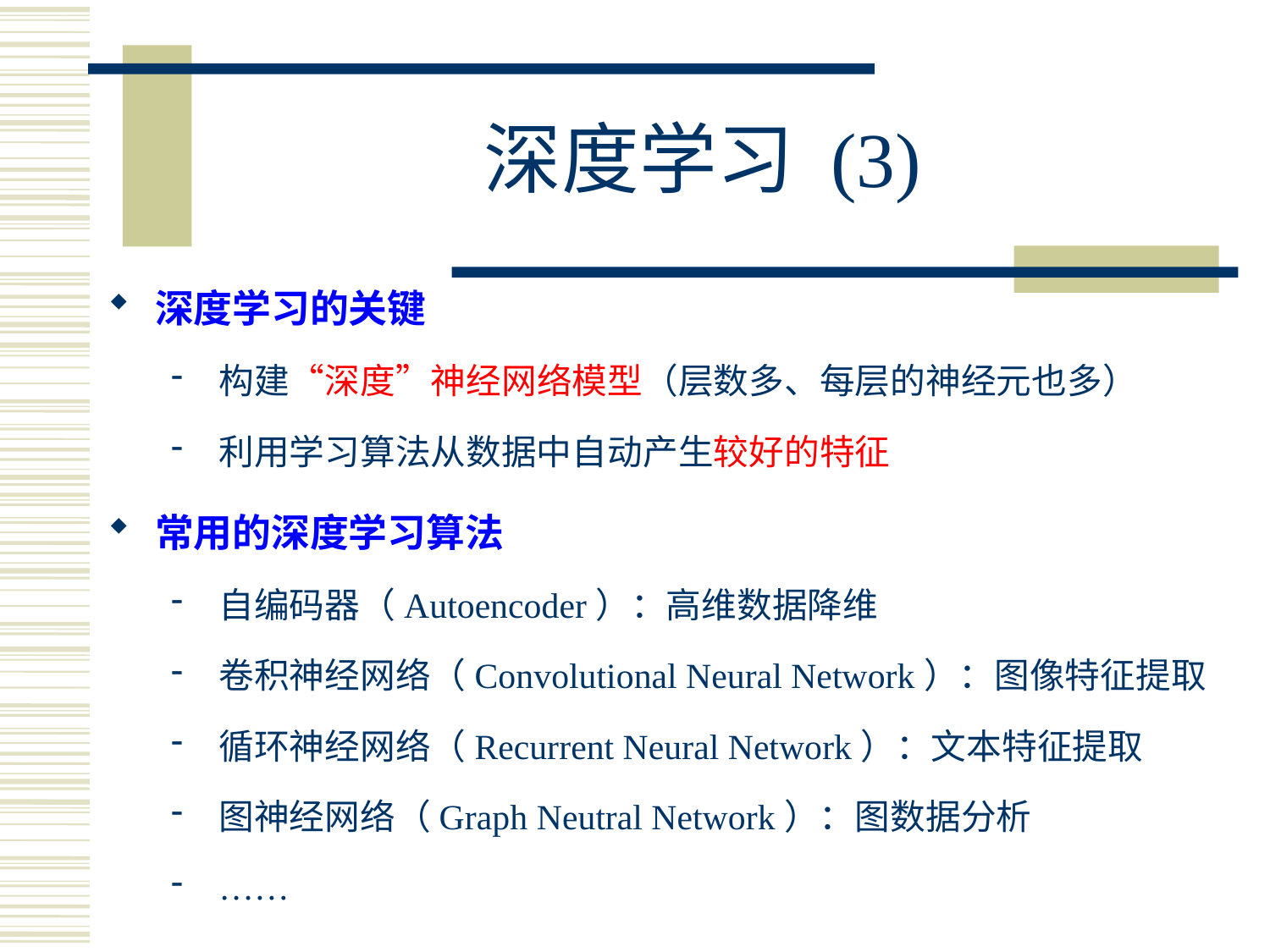

# 深度学习 (3)
深度学习的关键
构建“深度”神经网络模型（层数多、每层的神经元也多）
利用学习算法从数据中自动产生较好的特征

常用的深度学习算法
自编码器（Autoencoder）：高维数据降维
卷积神经网络（Convolutional Neural Network）：图像特征提取
循环神经网络（Recurrent Neural Network）：文本特征提取
图神经网络（Graph Neutral Network）：图数据分析
……